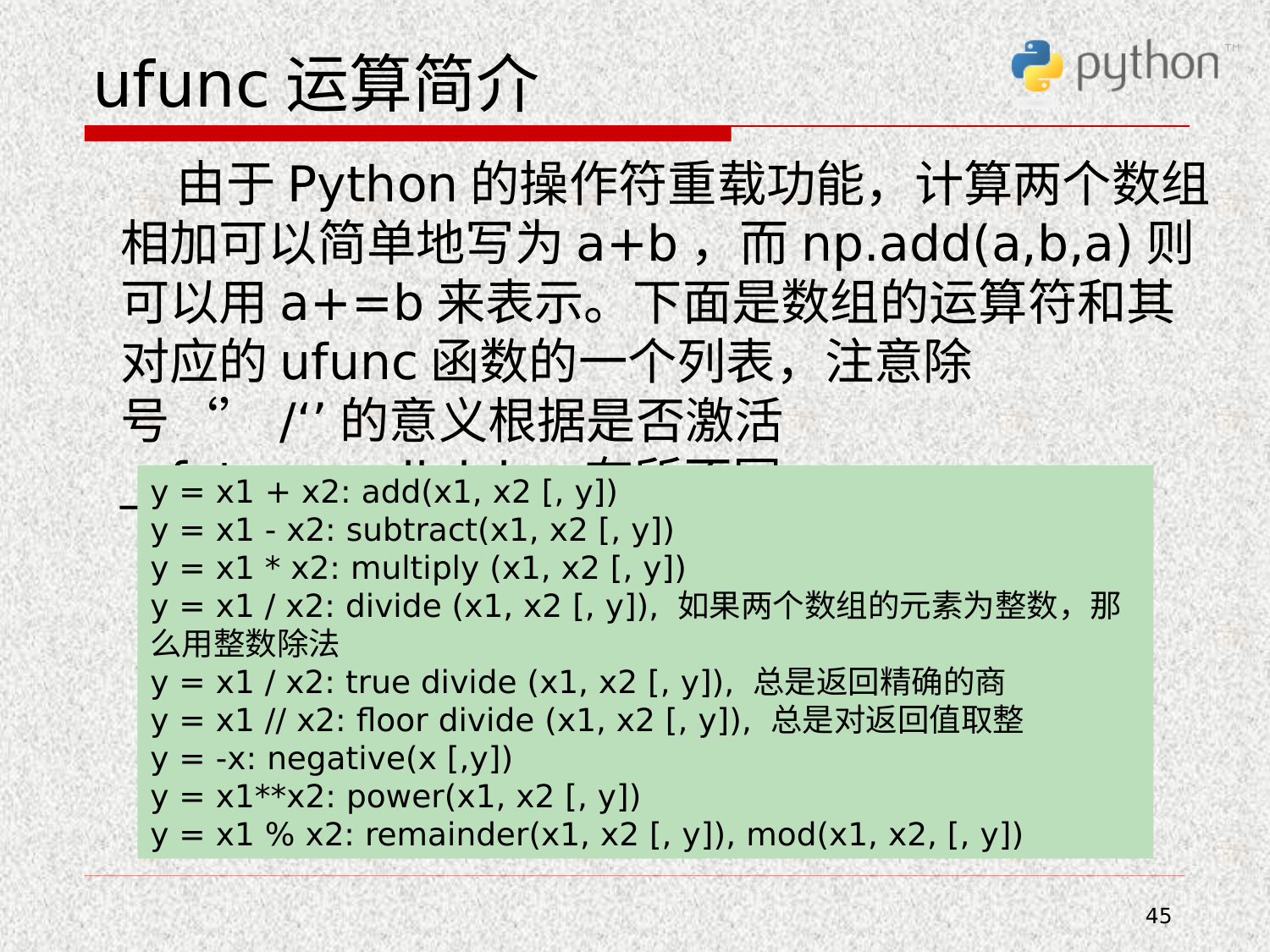

# ufunc运算简介
          由于Python的操作符重载功能，计算两个数组相加可以简单地写为a+b，而np.add(a,b,a)则可以用a+=b来表示。下面是数组的运算符和其对应的ufunc函数的一个列表，注意除号‘’/‘’的意义根据是否激活__future__.division有所不同。

y = x1 + x2: add(x1, x2 [, y])
y = x1 - x2: subtract(x1, x2 [, y])
y = x1 * x2: multiply (x1, x2 [, y])
y = x1 / x2: divide (x1, x2 [, y]), 如果两个数组的元素为整数，那么用整数除法
y = x1 / x2: true divide (x1, x2 [, y]), 总是返回精确的商
y = x1 // x2: floor divide (x1, x2 [, y]), 总是对返回值取整
y = -x: negative(x [,y])
y = x1**x2: power(x1, x2 [, y])
y = x1 % x2: remainder(x1, x2 [, y]), mod(x1, x2, [, y])
45